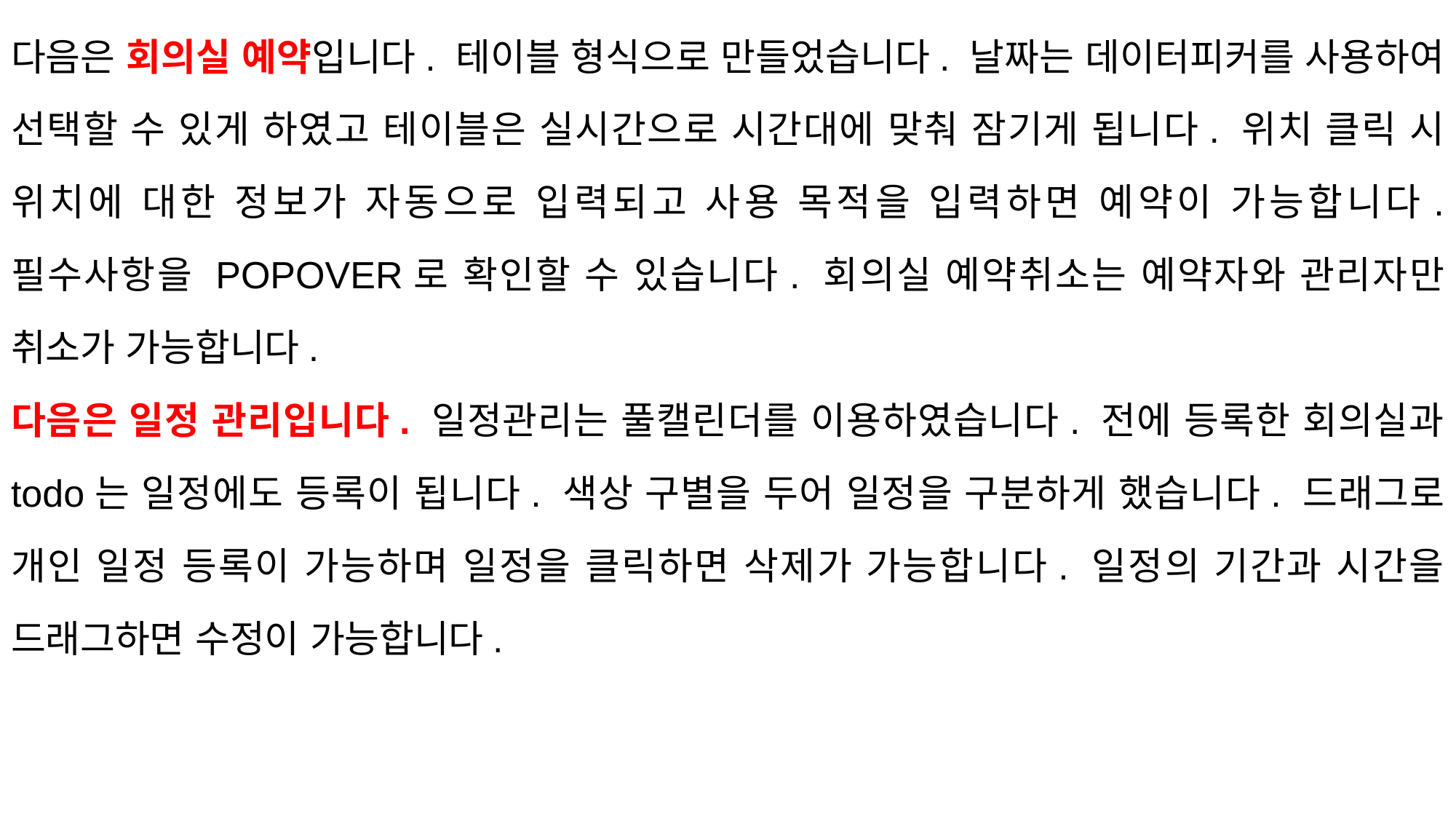

다음은 회의실 예약입니다. 테이블 형식으로 만들었습니다. 날짜는 데이터피커를 사용하여 선택할 수 있게 하였고 테이블은 실시간으로 시간대에 맞춰 잠기게 됩니다. 위치 클릭 시 위치에 대한 정보가 자동으로 입력되고 사용 목적을 입력하면 예약이 가능합니다. 필수사항을 POPOVER로 확인할 수 있습니다. 회의실 예약취소는 예약자와 관리자만 취소가 가능합니다.
다음은 일정 관리입니다. 일정관리는 풀캘린더를 이용하였습니다. 전에 등록한 회의실과 todo는 일정에도 등록이 됩니다. 색상 구별을 두어 일정을 구분하게 했습니다. 드래그로 개인 일정 등록이 가능하며 일정을 클릭하면 삭제가 가능합니다. 일정의 기간과 시간을 드래그하면 수정이 가능합니다.